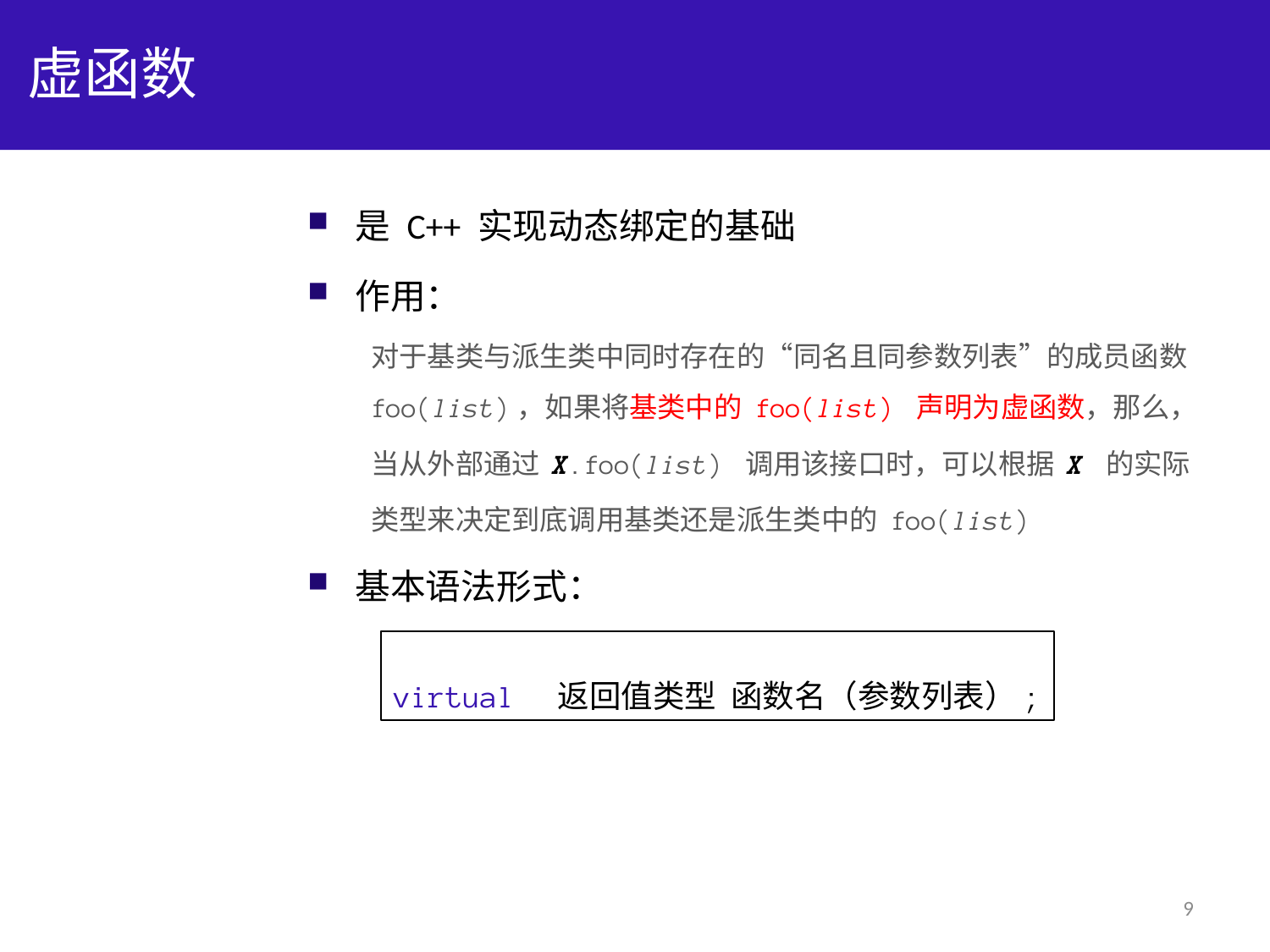

# 虚函数
是 C++ 实现动态绑定的基础
作用：
对于基类与派生类中同时存在的“同名且同参数列表”的成员函数 foo(list)，如果将基类中的 foo(list) 声明为虚函数，那么，
当从外部通过 X.foo(list) 调用该接口时，可以根据 X 的实际
类型来决定到底调用基类还是派生类中的 foo(list)
基本语法形式：
virtual  返回值类型  函数名（参数列表）;
9